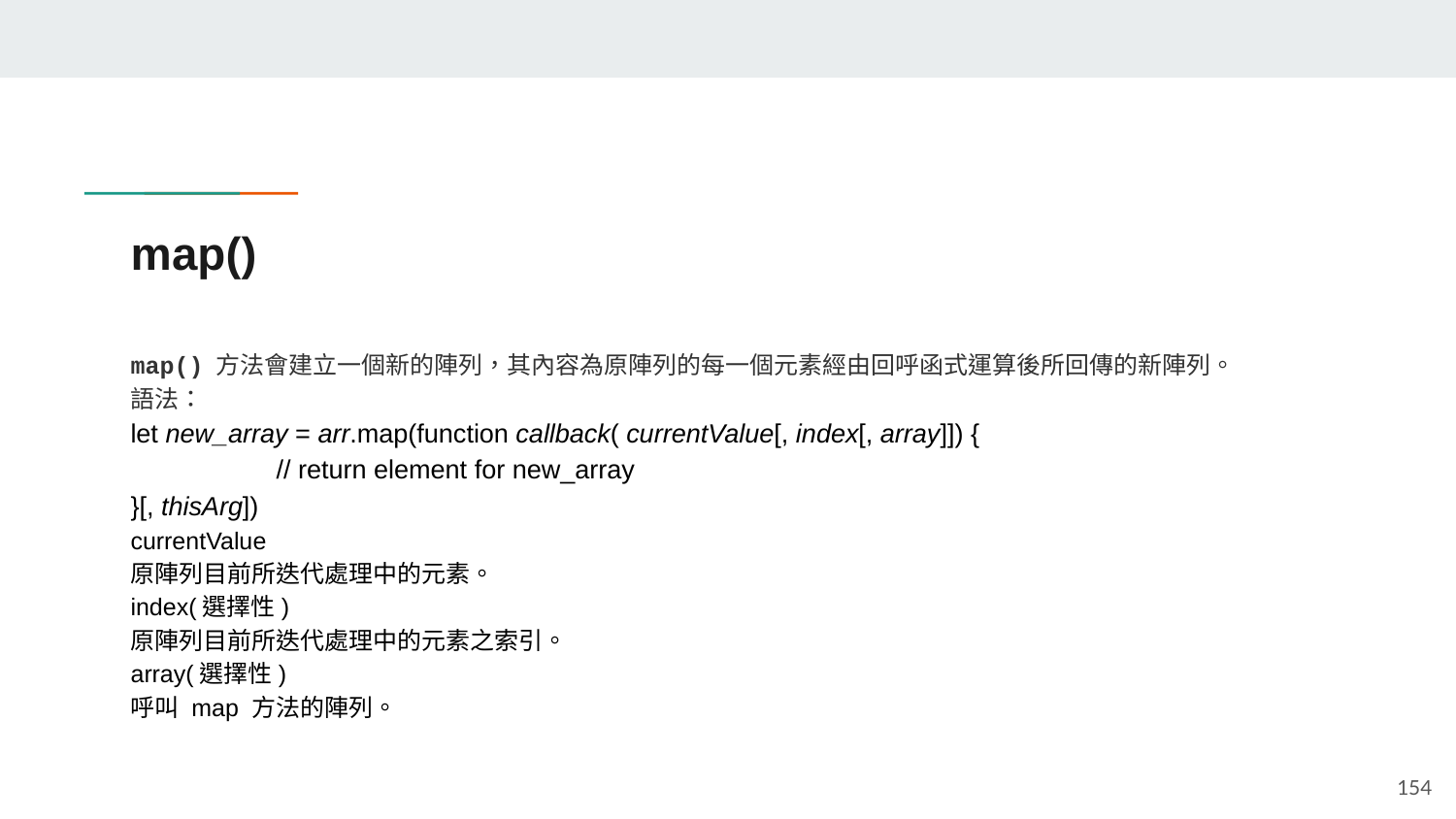

# map()
map() 方法會建立一個新的陣列，其內容為原陣列的每一個元素經由回呼函式運算後所回傳的新陣列。
語法：
let new_array = arr.map(function callback( currentValue[, index[, array]]) {
	// return element for new_array
}[, thisArg])
currentValue
原陣列目前所迭代處理中的元素。
index(選擇性)
原陣列目前所迭代處理中的元素之索引。
array(選擇性)
呼叫 map 方法的陣列。

154